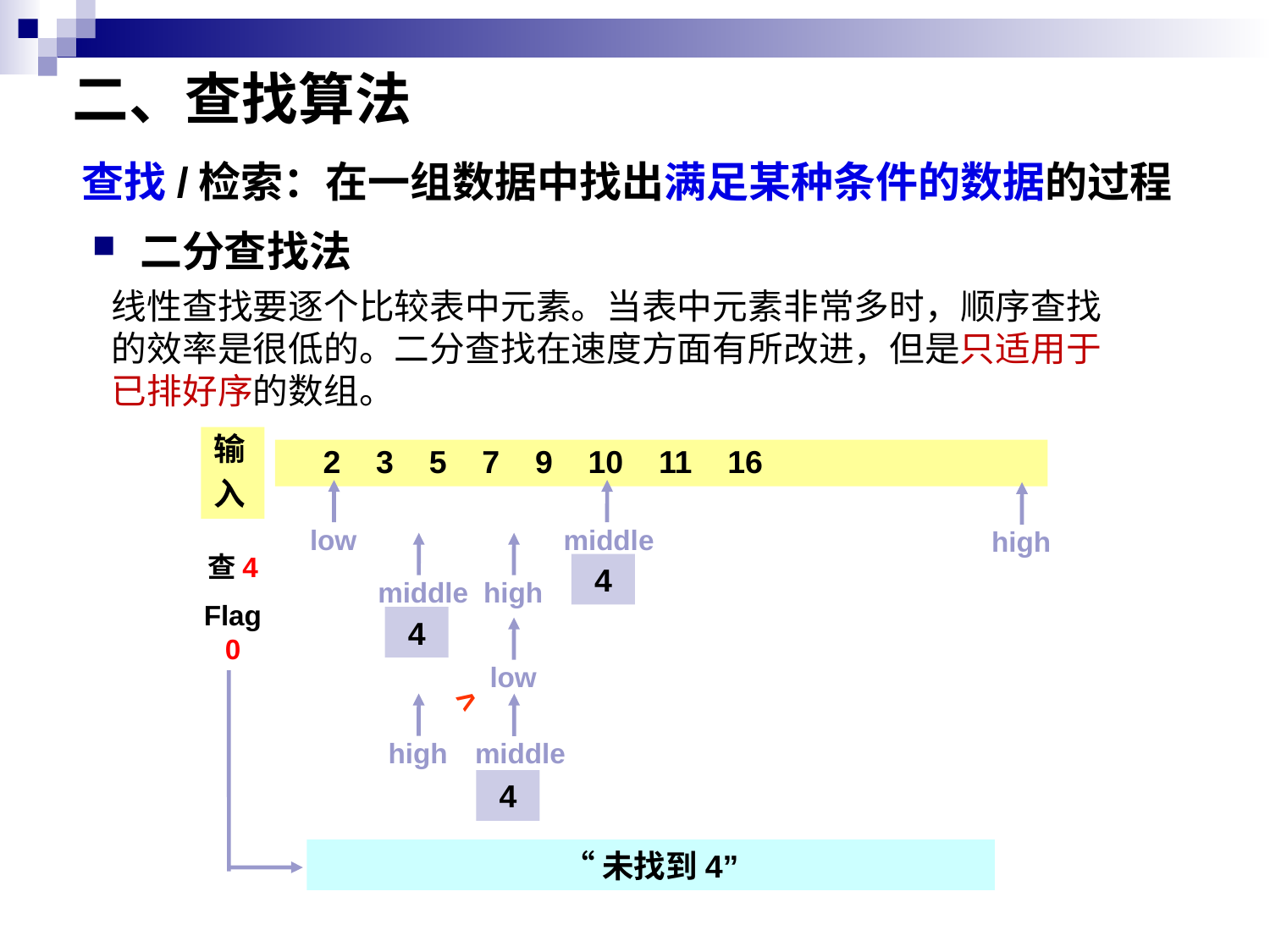

# 二、查找算法
查找/检索：在一组数据中找出满足某种条件的数据的过程
二分查找法
线性查找要逐个比较表中元素。当表中元素非常多时，顺序查找的效率是很低的。二分查找在速度方面有所改进，但是只适用于已排好序的数组。
输
入
    2    3    5    7    9    10    11    16

low

middle

high

middle

high
查4
Flag0
4
4

low

“未找到4”

>

high

middle
4